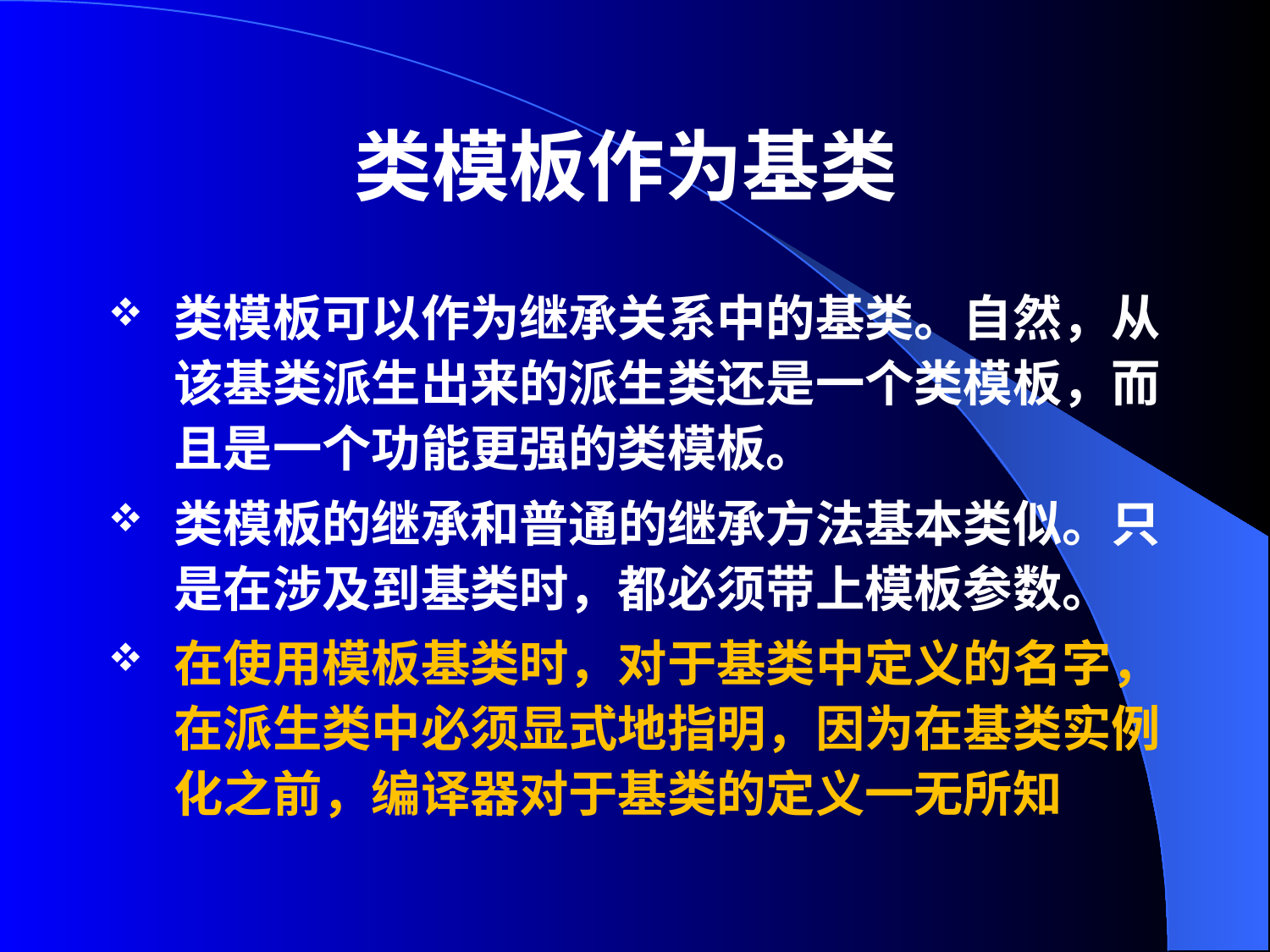

# 类模板作为基类
类模板可以作为继承关系中的基类。自然，从该基类派生出来的派生类还是一个类模板，而且是一个功能更强的类模板。
类模板的继承和普通的继承方法基本类似。只是在涉及到基类时，都必须带上模板参数。
在使用模板基类时，对于基类中定义的名字，在派生类中必须显式地指明，因为在基类实例化之前，编译器对于基类的定义一无所知